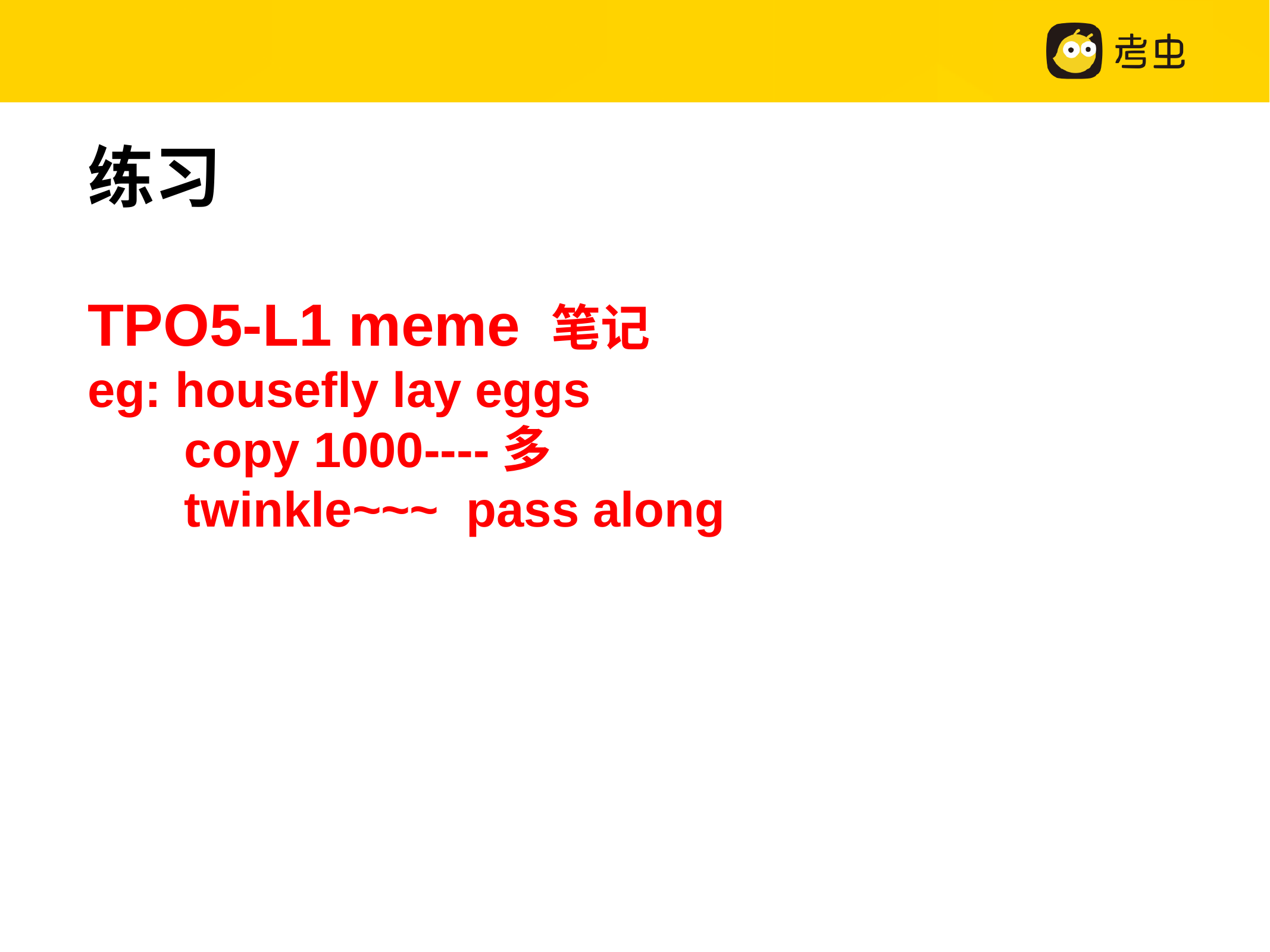

练习

TPO5-L1 meme 笔记
eg: housefly lay eggs
       copy 1000----多
       twinkle~~~  pass along